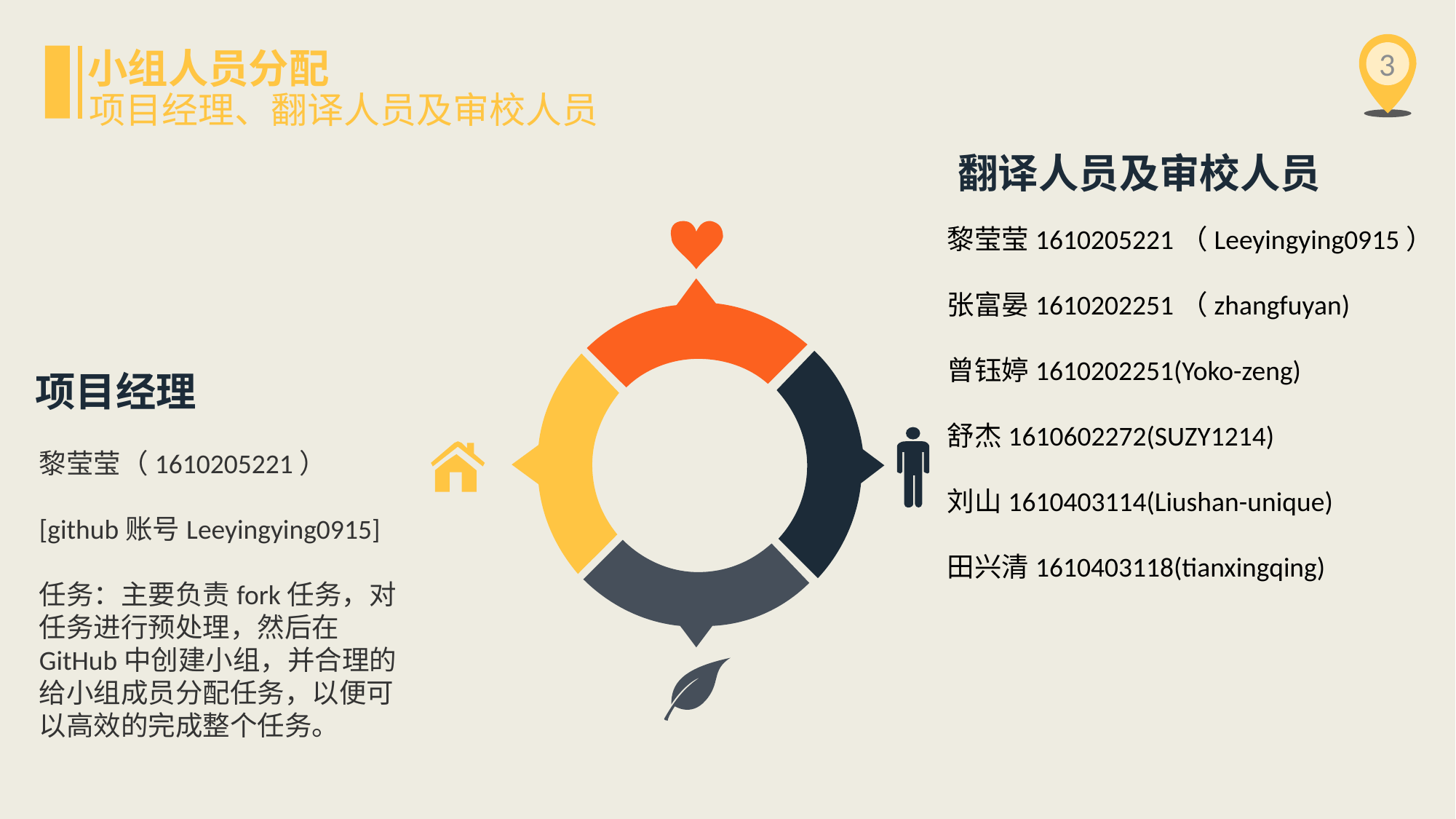

小组人员分配
3

项目经理、翻译人员及审校人员
翻译人员及审校人员
黎莹莹1610205221（Leeyingying0915）

张富晏1610202251（zhangfuyan)

曾钰婷1610202251(Yoko-zeng)

舒杰1610602272(SUZY1214)

刘山1610403114(Liushan-unique)

田兴清1610403118(tianxingqing)

项目经理

黎莹莹（1610205221）

[github账号Leeyingying0915]

任务：主要负责fork任务，对任务进行预处理，然后在GitHub中创建小组，并合理的给小组成员分配任务，以便可以高效的完成整个任务。